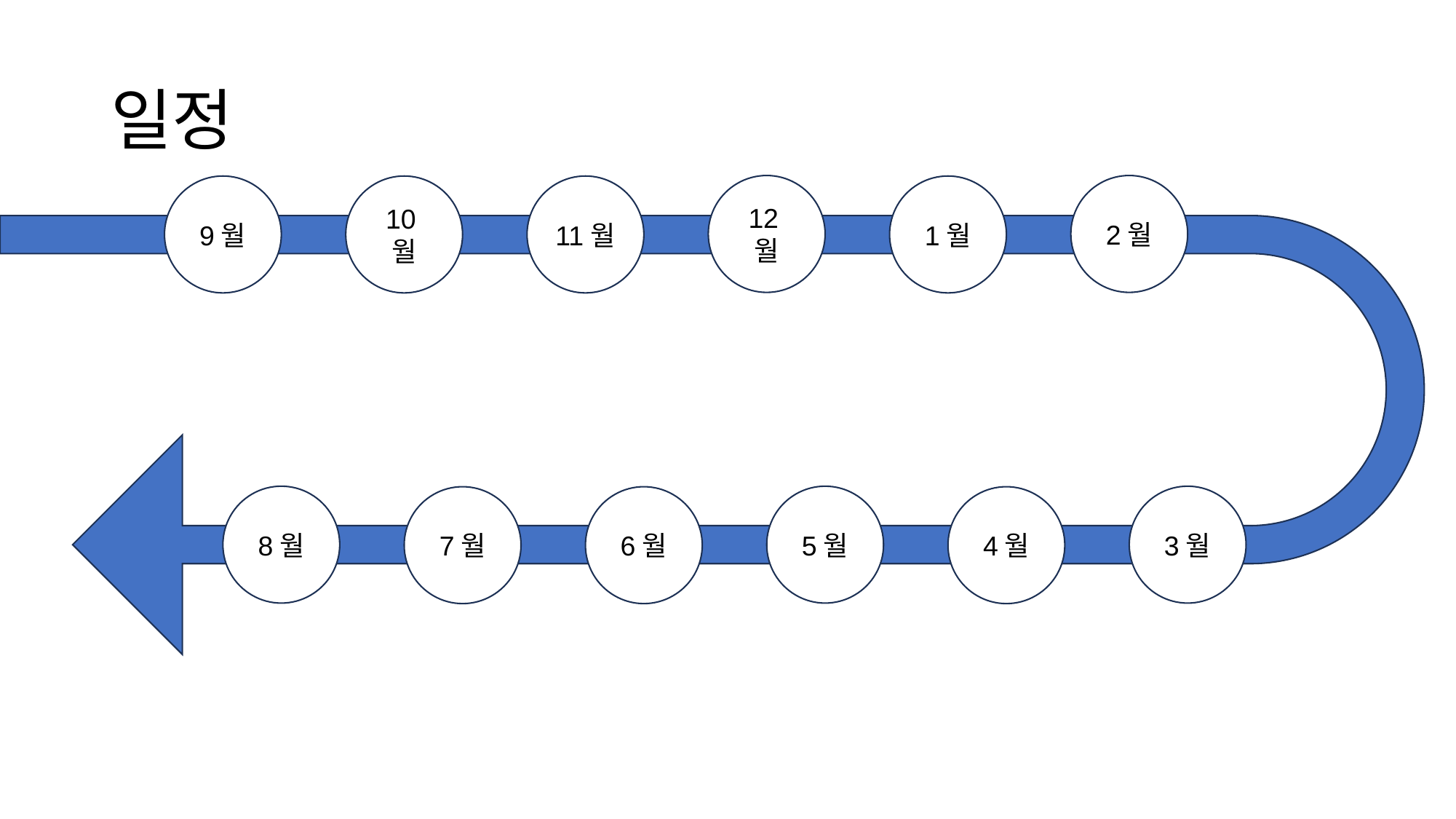

# 일정
12월
2월
9월
10월
11월
1월
8월
5월
3월
7월
6월
4월